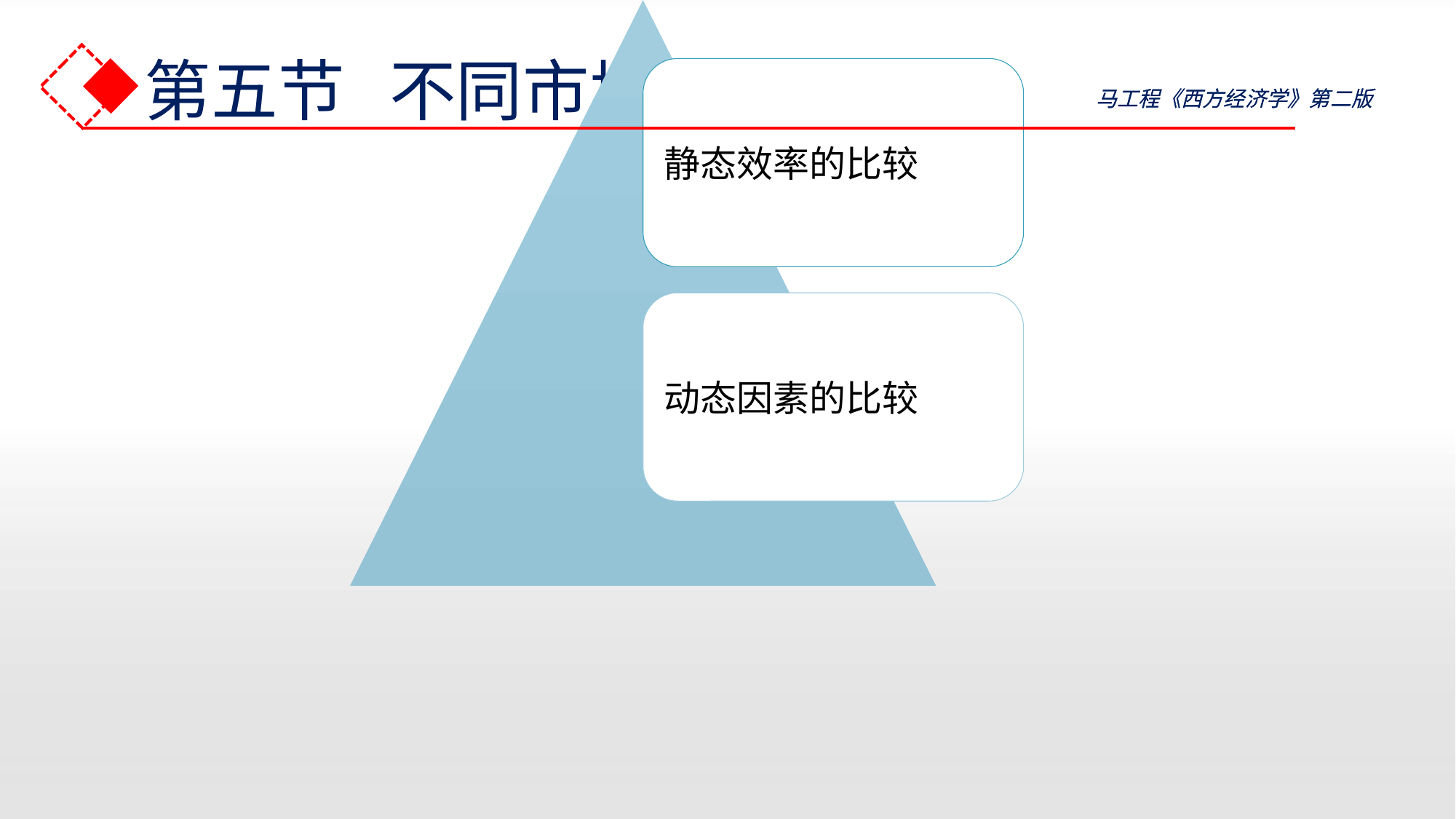

# 第五节   不同市场的比较

马工程《西方经济学》第二版
静态效率的比较
动态因素的比较